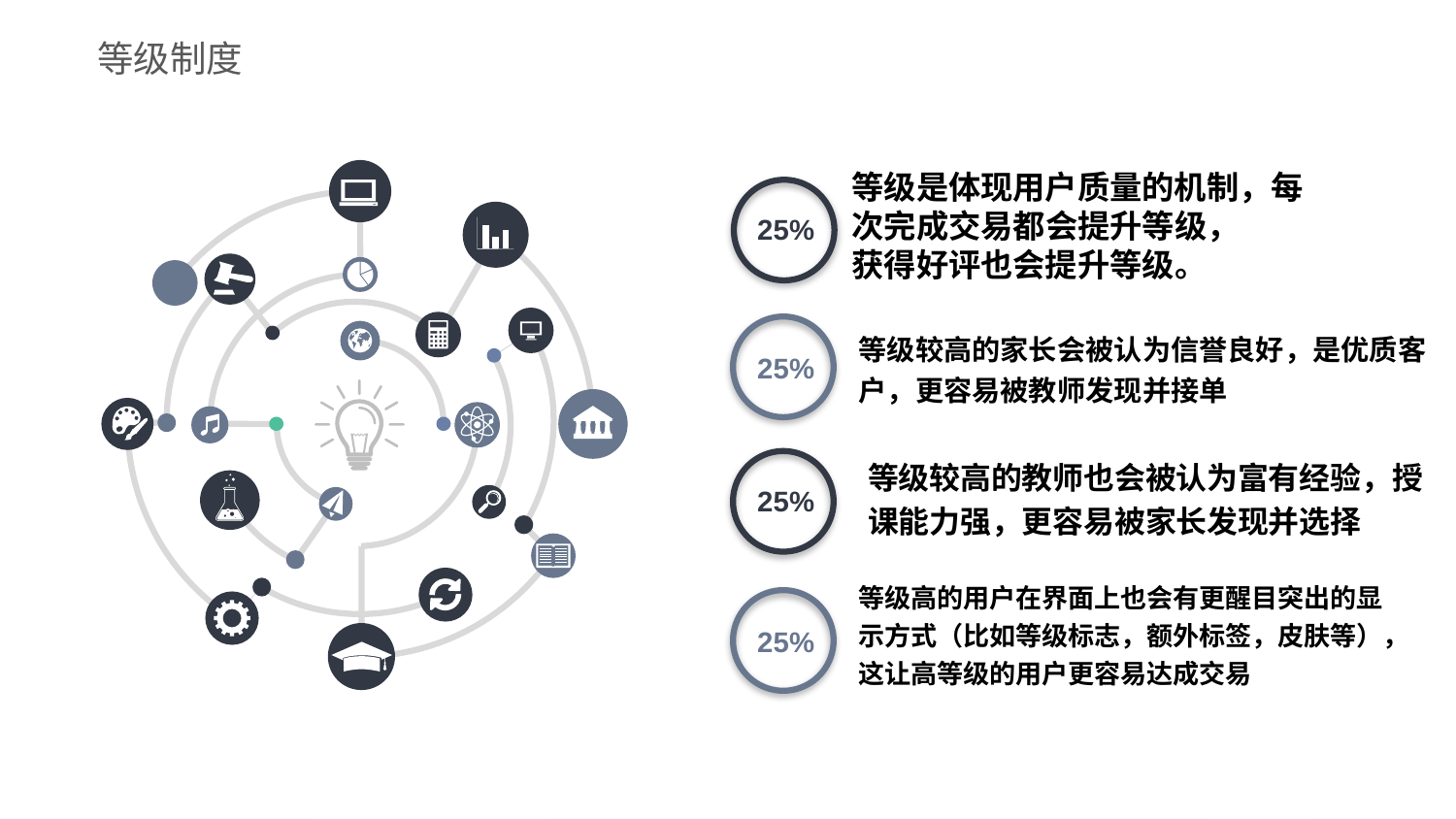

等级制度

25%

等级是体现用户质量的机制，每次完成交易都会提升等级，
获得好评也会提升等级。
等级较高的家长会被认为信誉良好，是优质客户，更容易被教师发现并接单

25%
等级较高的教师也会被认为富有经验，授课能力强，更容易被家长发现并选择

25%
等级高的用户在界面上也会有更醒目突出的显示方式（比如等级标志，额外标签，皮肤等），这让高等级的用户更容易达成交易

25%